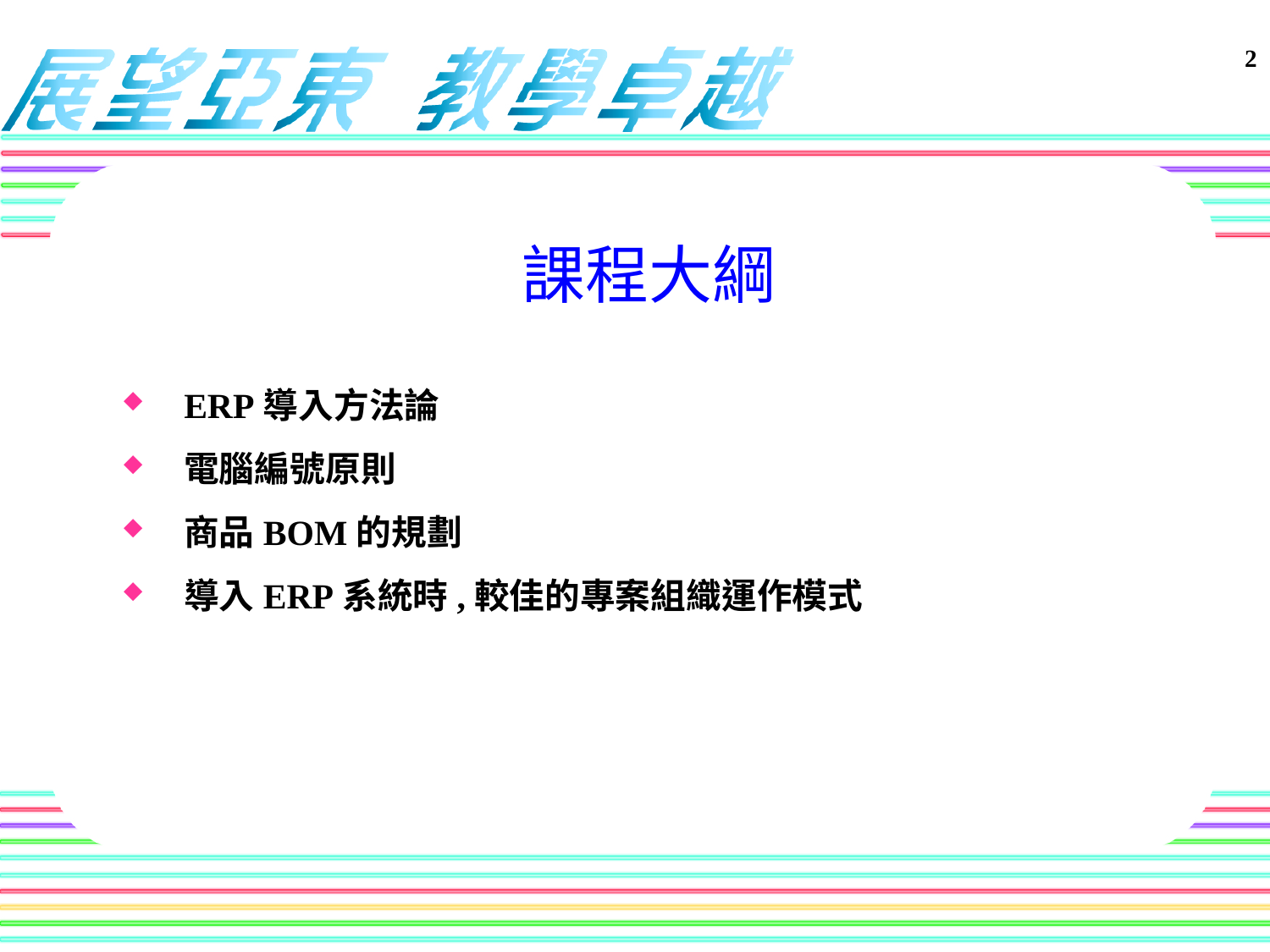

2
# 課程大綱
ERP導入方法論
電腦編號原則
商品BOM的規劃
導入ERP系統時,較佳的專案組織運作模式